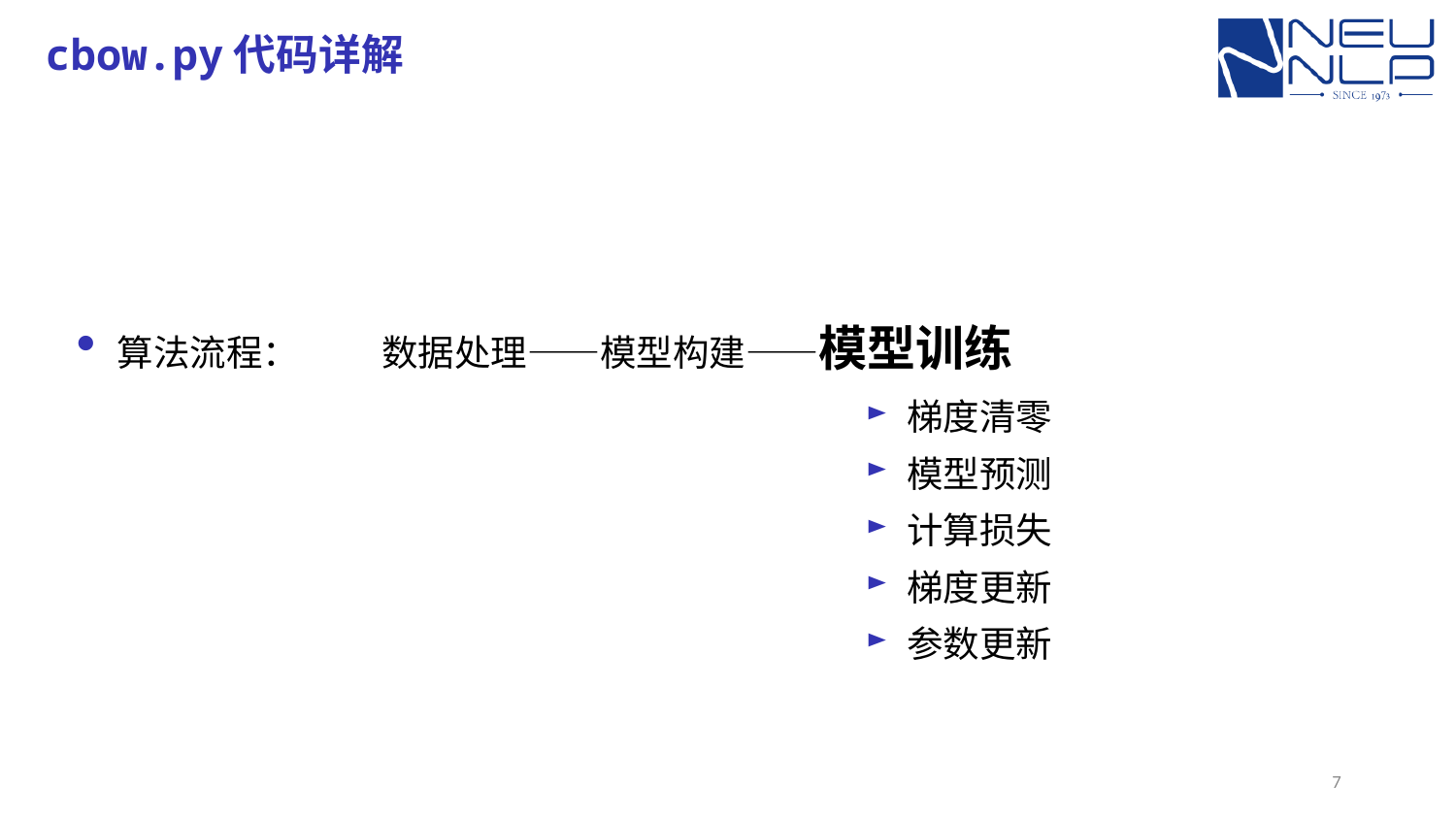

# cbow.py代码详解
算法流程：          数据处理——模型构建——模型训练
梯度清零
模型预测
计算损失
梯度更新
参数更新
7